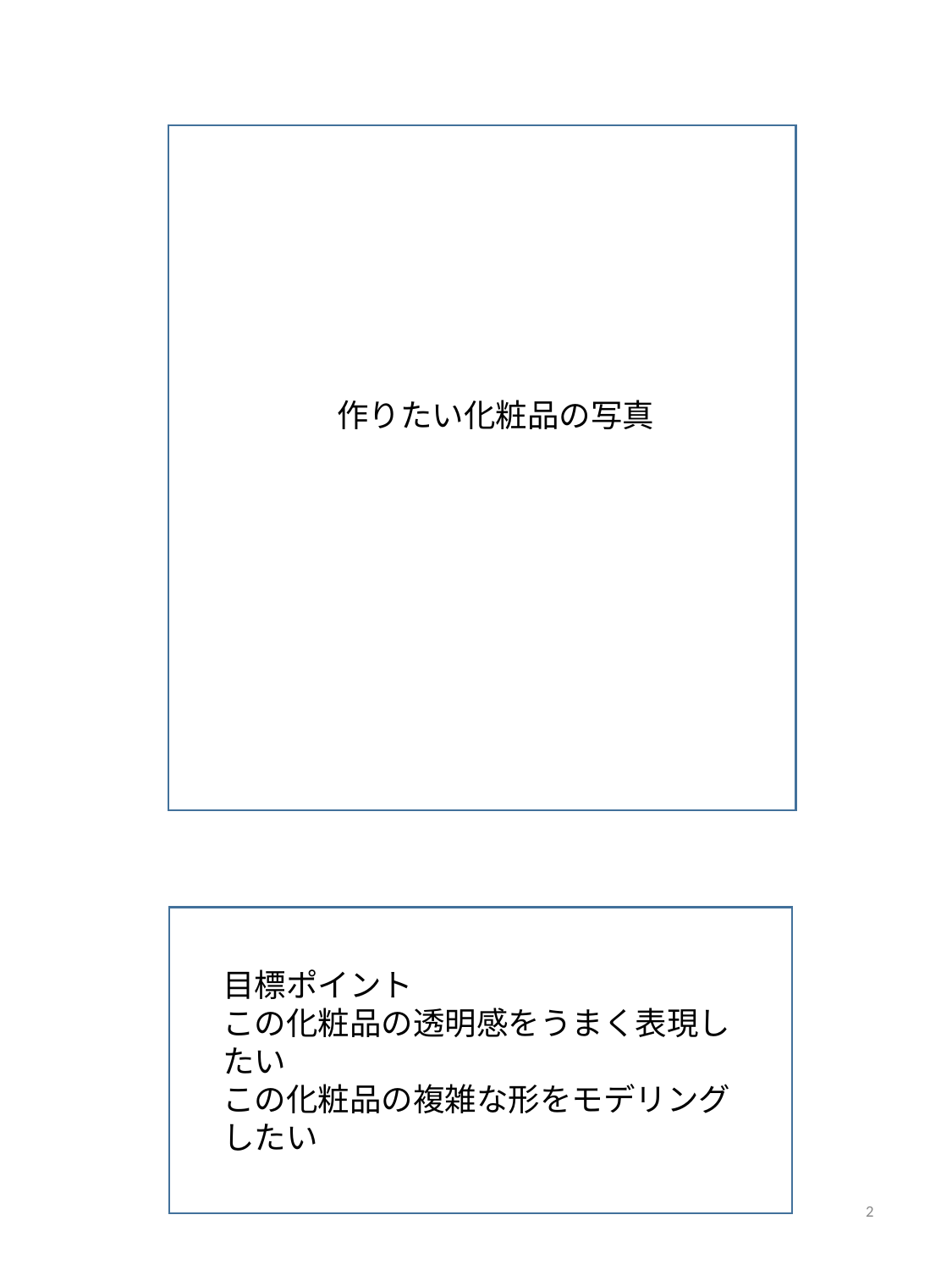

作りたい化粧品の写真

目標ポイント
この化粧品の透明感をうまく表現したい
この化粧品の複雑な形をモデリングしたい
2